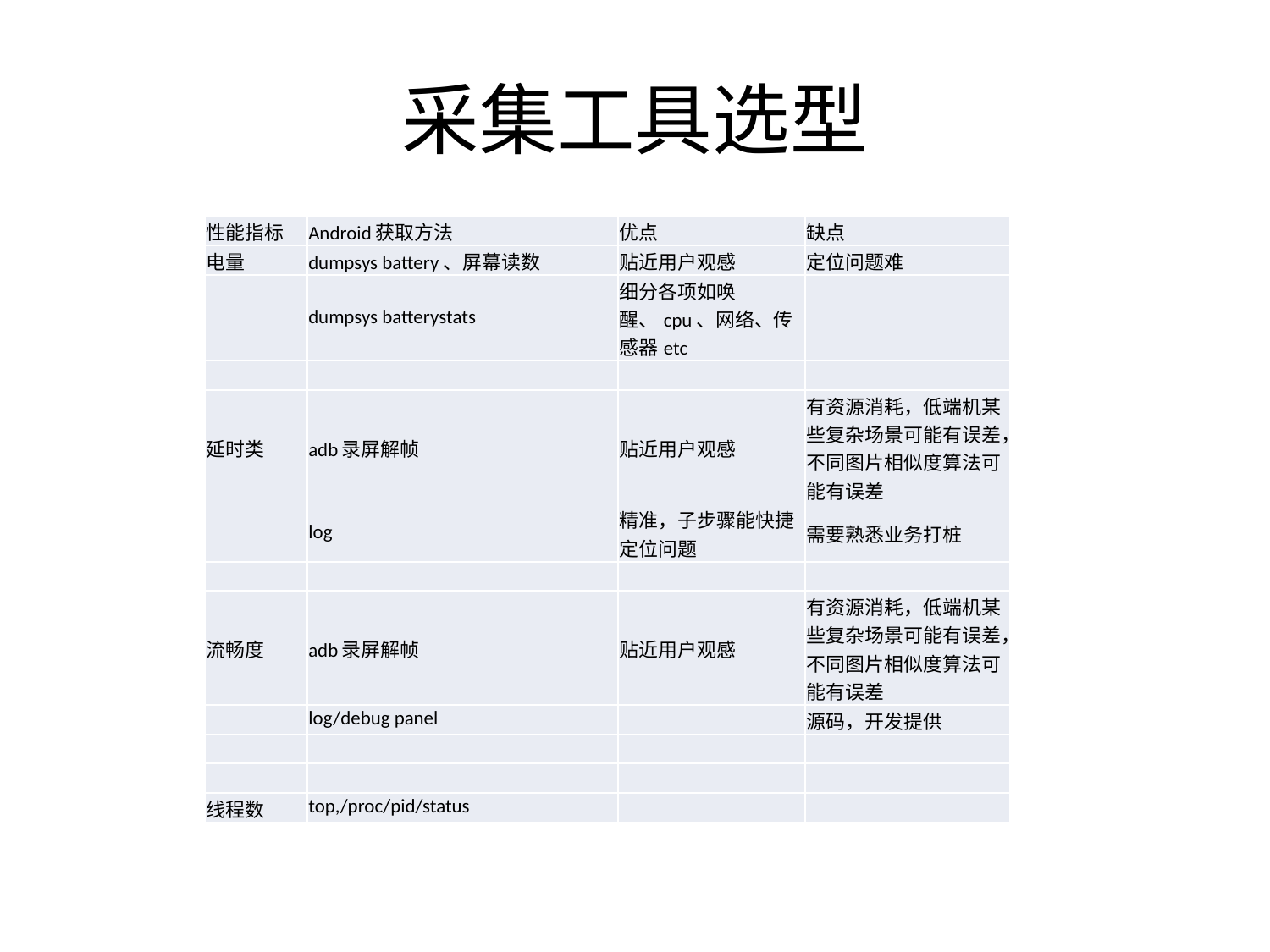

# 采集工具选型
| 性能指标 | Android获取方法 | 优点 | 缺点 |
| --- | --- | --- | --- |
| 电量 | dumpsys battery、屏幕读数 | 贴近用户观感 | 定位问题难 |
|  | dumpsys batterystats | 细分各项如唤醒、cpu、网络、传感器etc |  |
|  |  |  |  |
| 延时类 | adb录屏解帧 | 贴近用户观感 | 有资源消耗，低端机某些复杂场景可能有误差，不同图片相似度算法可能有误差 |
|  | log | 精准，子步骤能快捷定位问题 | 需要熟悉业务打桩 |
|  |  |  |  |
| 流畅度 | adb录屏解帧 | 贴近用户观感 | 有资源消耗，低端机某些复杂场景可能有误差，不同图片相似度算法可能有误差 |
|  | log/debug panel |  | 源码，开发提供 |
|  |  |  |  |
|  |  |  |  |
| 线程数 | top,/proc/pid/status |  |  |